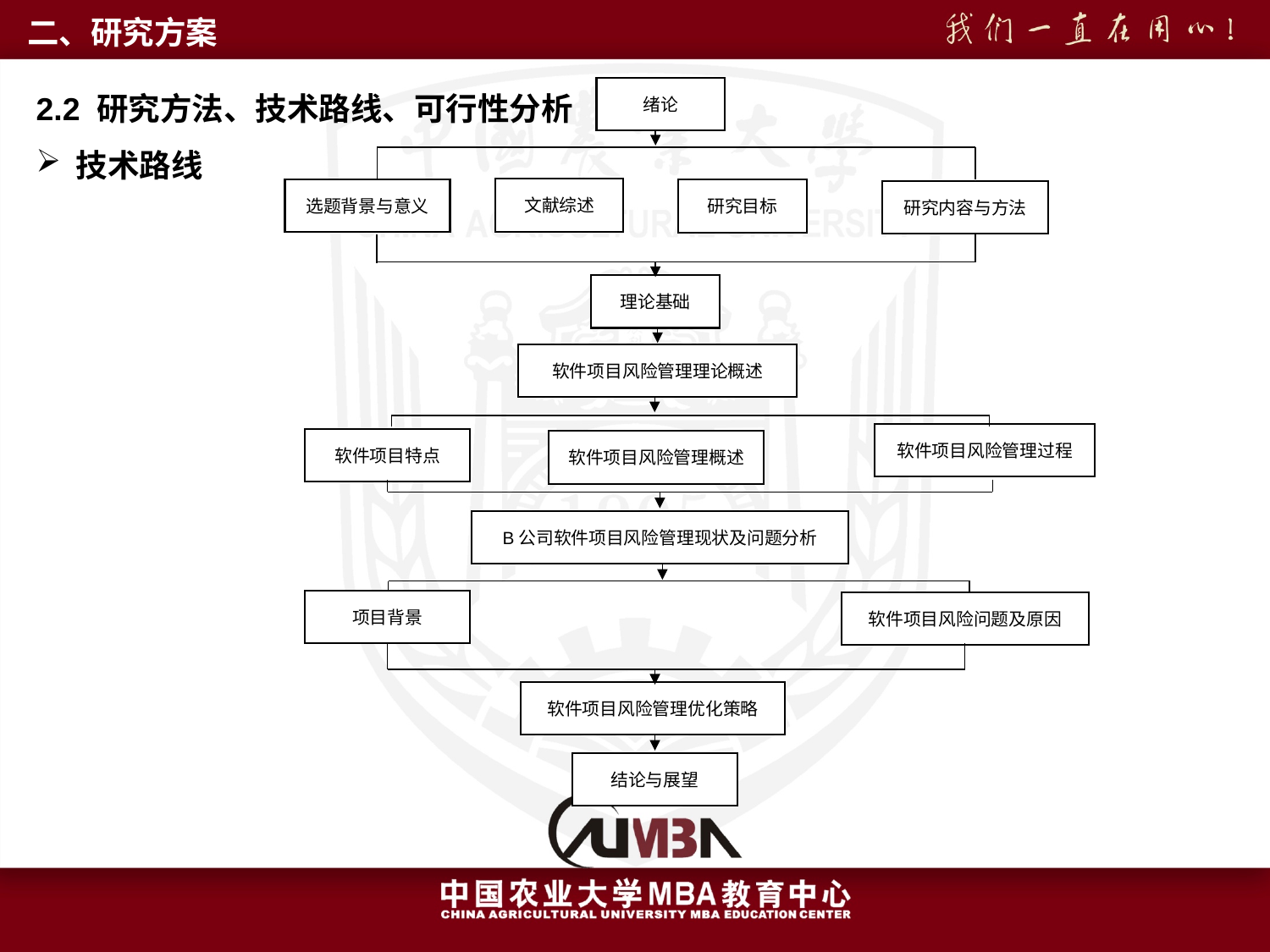

二、研究方案

2.2 研究方法、技术路线、可行性分析
技术路线
绪论

文献综述
选题背景与意义
研究目标
研究内容与方法
理论基础
软件项目风险管理理论概述
软件项目风险管理过程
软件项目特点
软件项目风险管理概述
B公司软件项目风险管理现状及问题分析
项目背景
软件项目风险问题及原因
软件项目风险管理优化策略
结论与展望